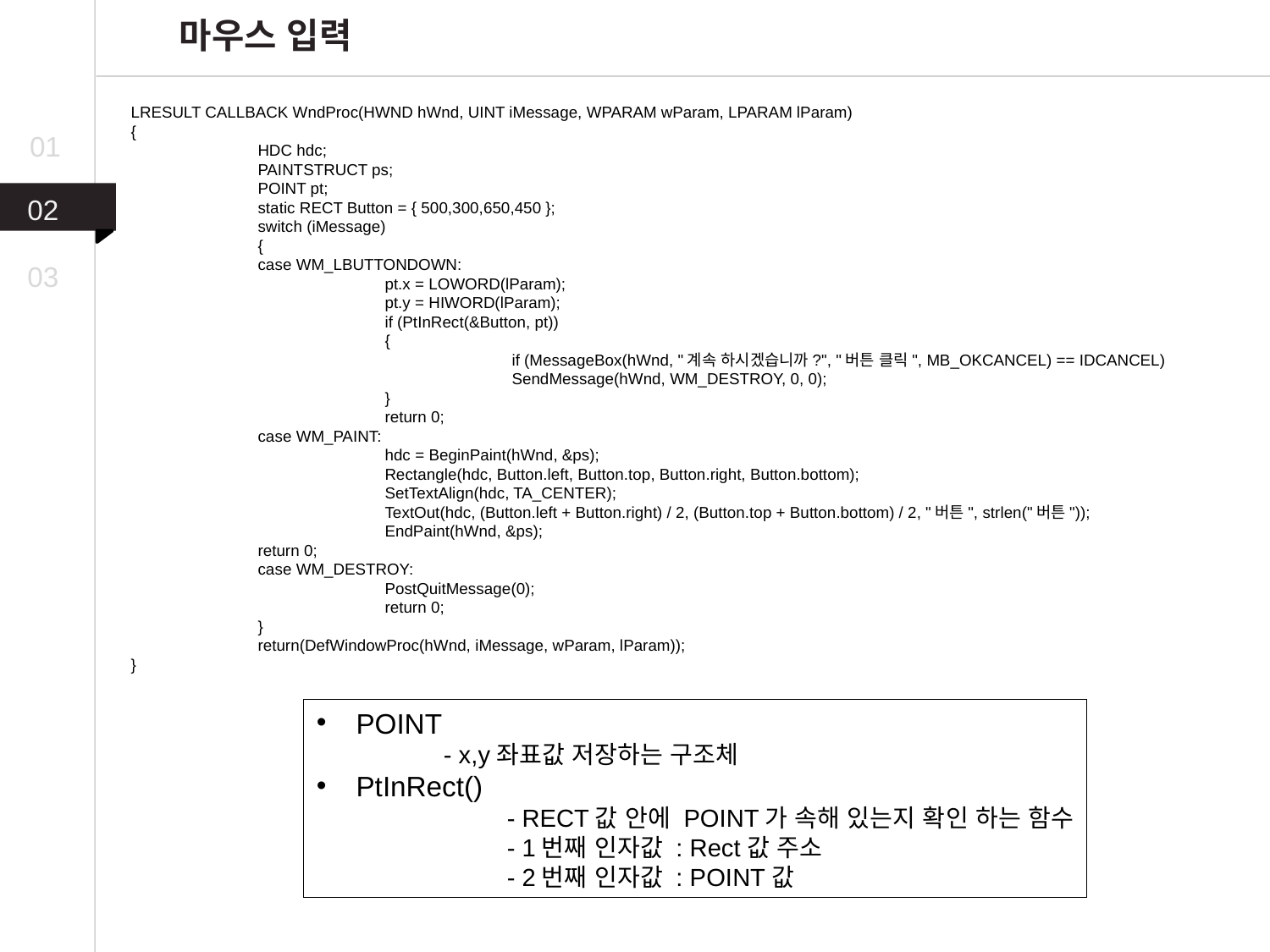

마우스 입력
LRESULT CALLBACK WndProc(HWND hWnd, UINT iMessage, WPARAM wParam, LPARAM lParam)
{
	HDC hdc;
	PAINTSTRUCT ps;
	POINT pt;
 	static RECT Button = { 500,300,650,450 };
	switch (iMessage)
	{
	case WM_LBUTTONDOWN:
		pt.x = LOWORD(lParam);
		pt.y = HIWORD(lParam);
		if (PtInRect(&Button, pt))
		{
			if (MessageBox(hWnd, "계속 하시겠습니까?", "버튼 클릭", MB_OKCANCEL) == IDCANCEL)
			SendMessage(hWnd, WM_DESTROY, 0, 0);
		}
		return 0;
	case WM_PAINT:
		hdc = BeginPaint(hWnd, &ps);
		Rectangle(hdc, Button.left, Button.top, Button.right, Button.bottom);
		SetTextAlign(hdc, TA_CENTER);
		TextOut(hdc, (Button.left + Button.right) / 2, (Button.top + Button.bottom) / 2, "버튼", strlen("버튼"));
		EndPaint(hWnd, &ps);
	return 0;
	case WM_DESTROY:
		PostQuitMessage(0);
		return 0;
	}
	return(DefWindowProc(hWnd, iMessage, wParam, lParam));
}
01

02

03
POINT
	- x,y좌표값 저장하는 구조체
PtInRect()
	- RECT값 안에 POINT가 속해 있는지 확인 하는 함수
	- 1번째 인자값 : Rect값 주소
	- 2번째 인자값 : POINT값